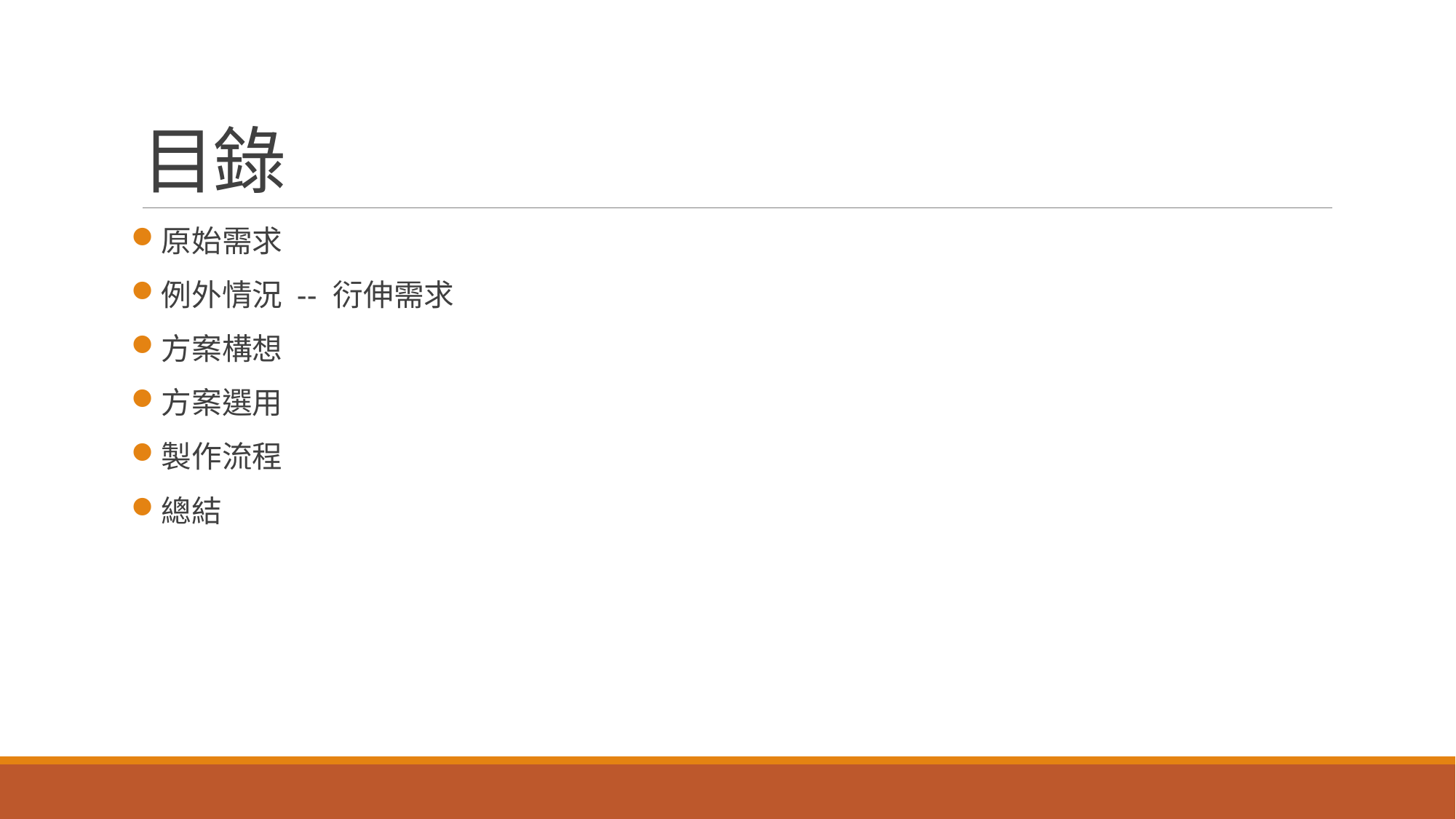

# 目錄
原始需求
例外情況 -- 衍伸需求
方案構想
方案選用
製作流程
總結